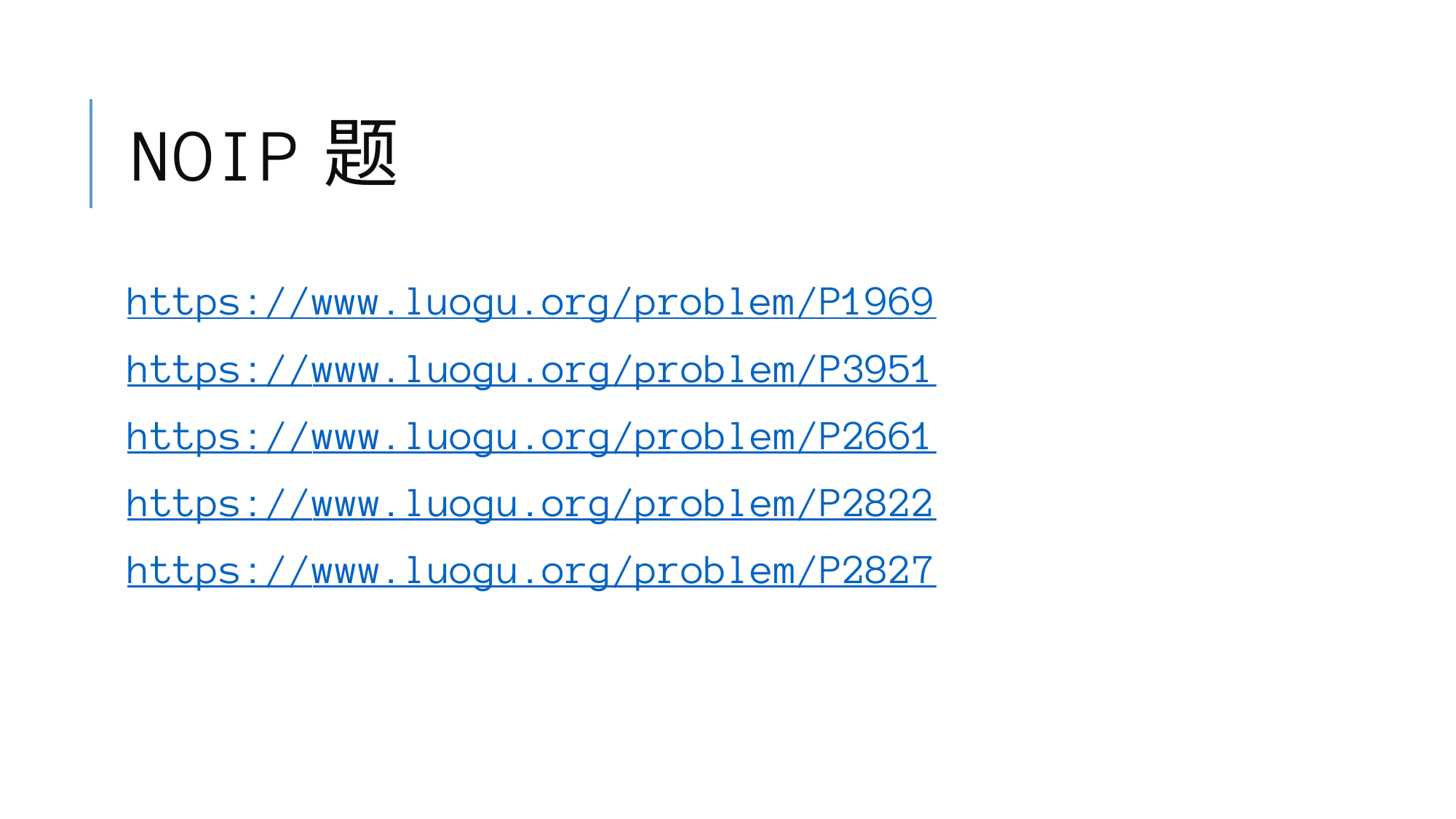

# NOIP题
https://www.luogu.org/problem/P1969
https://www.luogu.org/problem/P3951
https://www.luogu.org/problem/P2661
https://www.luogu.org/problem/P2822
https://www.luogu.org/problem/P2827